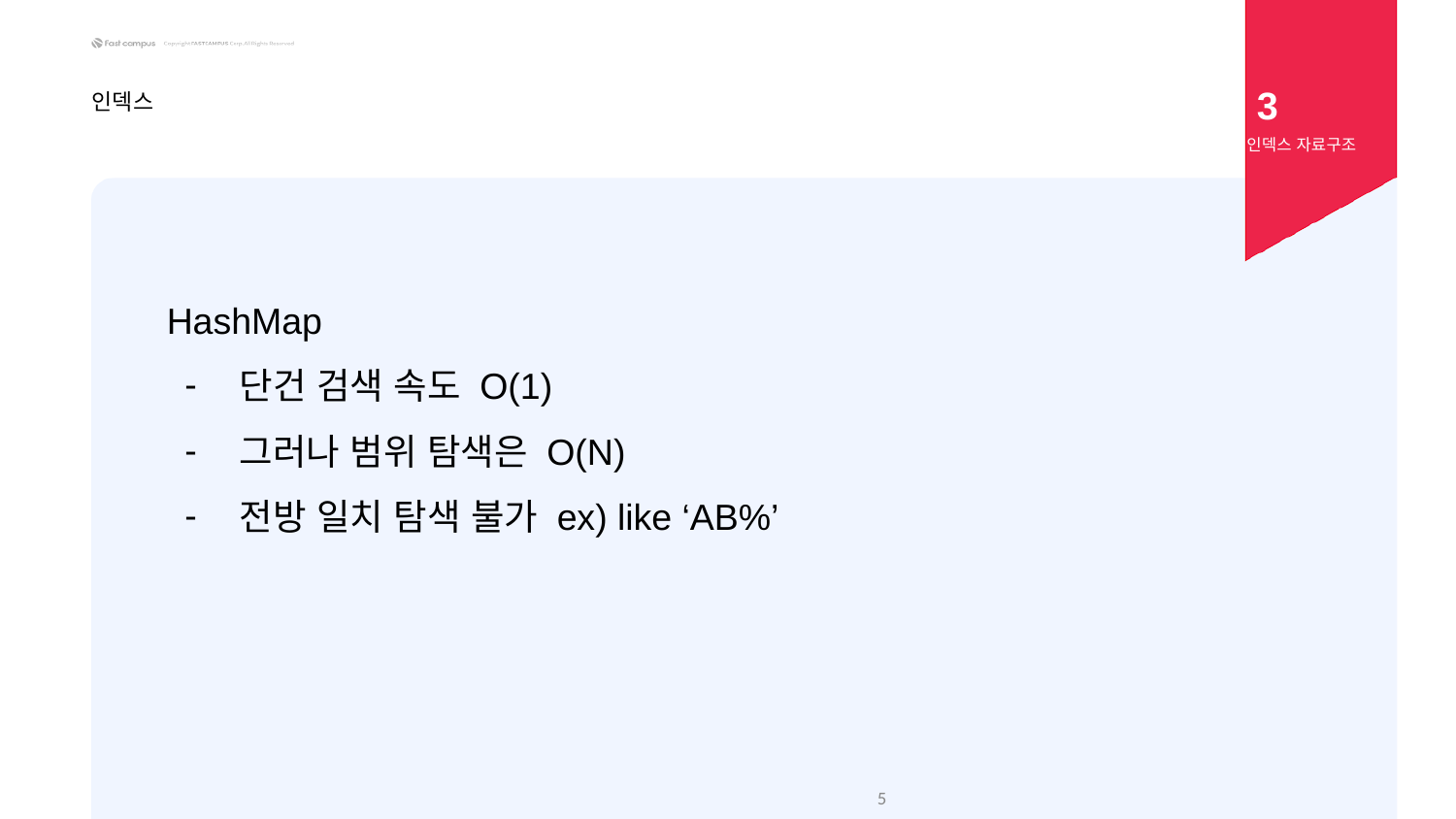

3
인덱스
인덱스 자료구조
HashMap
단건 검색 속도 O(1)
그러나 범위 탐색은 O(N)
전방 일치 탐색 불가 ex) like ‘AB%’
5